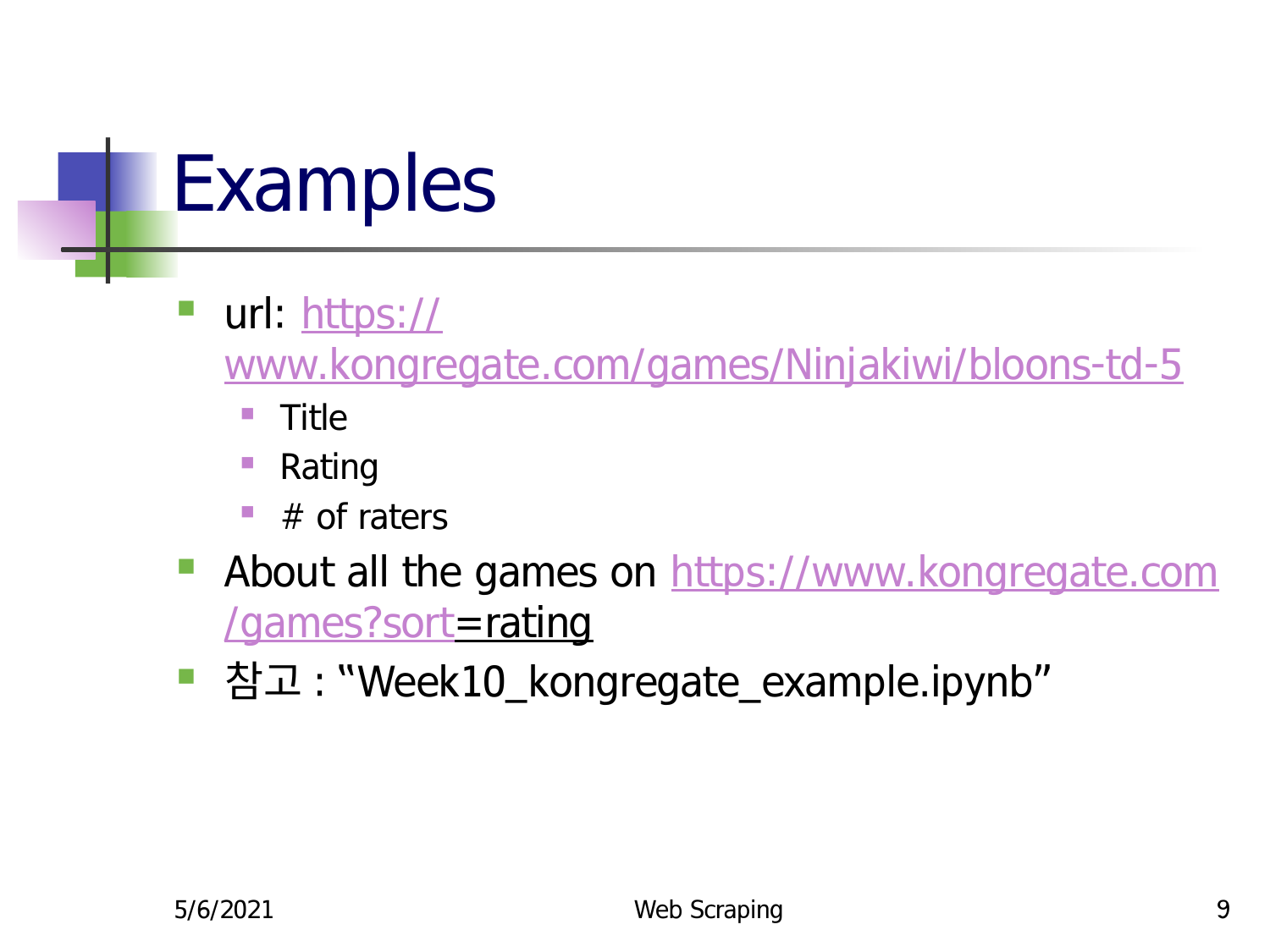

# Examples
url: https://www.kongregate.com/games/Ninjakiwi/bloons-td-5
Title
Rating
# of raters
About all the games on https://www.kongregate.com/games?sort=rating
참고: “Week10_kongregate_example.ipynb”
5/6/2021
Web Scraping
9